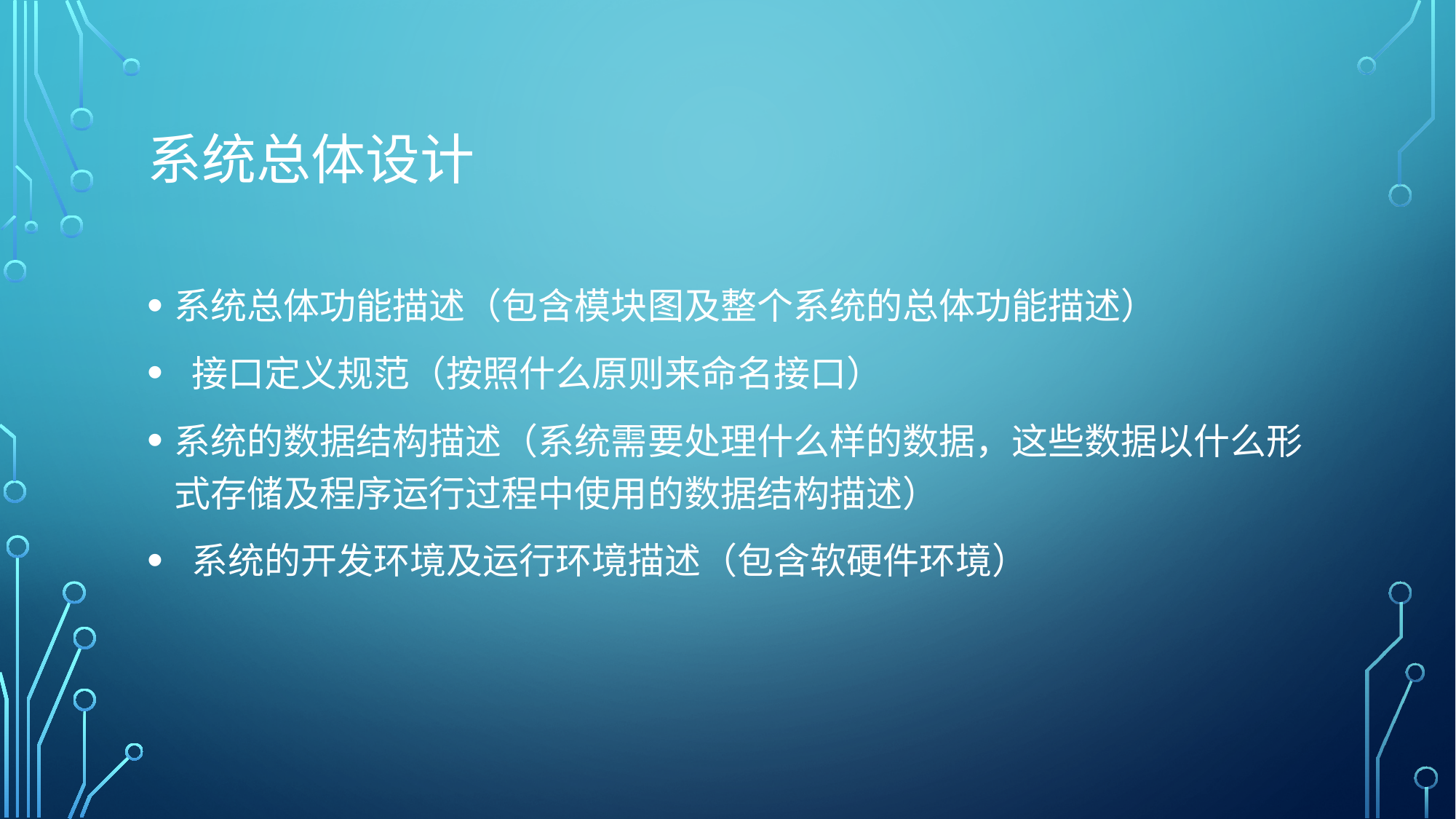

# 系统总体设计
系统总体功能描述（包含模块图及整个系统的总体功能描述）
 接口定义规范（按照什么原则来命名接口）
系统的数据结构描述（系统需要处理什么样的数据，这些数据以什么形式存储及程序运行过程中使用的数据结构描述）
 系统的开发环境及运行环境描述（包含软硬件环境）